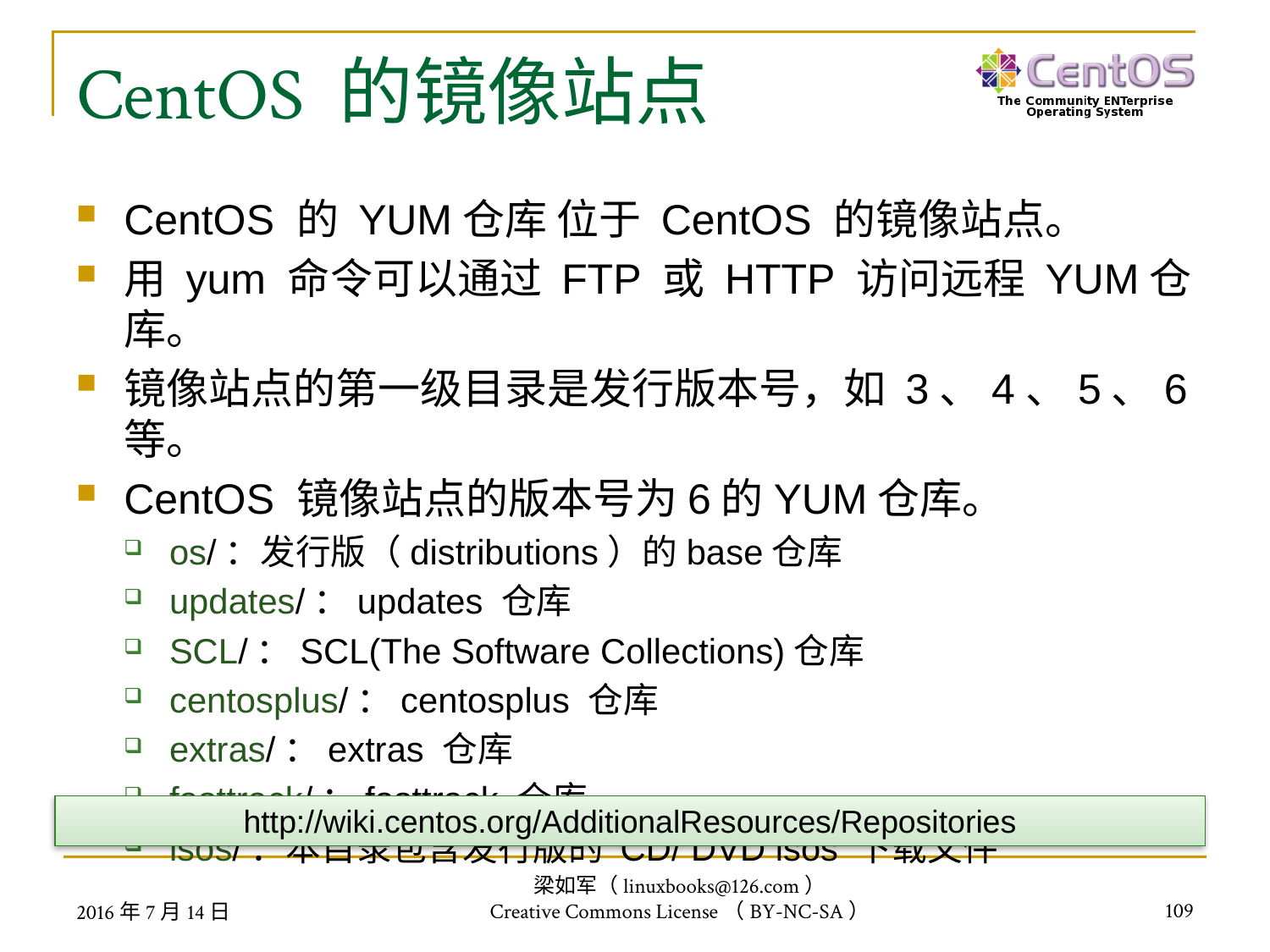

# CentOS 的镜像站点
CentOS 的 YUM仓库 位于 CentOS 的镜像站点。
用 yum 命令可以通过 FTP 或 HTTP 访问远程 YUM仓库。
镜像站点的第一级目录是发行版本号，如 3、4、5、6 等。
CentOS 镜像站点的版本号为6的YUM仓库。
os/：发行版（distributions）的base仓库
updates/：updates 仓库
SCL/：SCL(The Software Collections)仓库
centosplus/：centosplus 仓库
extras/：extras 仓库
fasttrack/：fasttrack 仓库
isos/：本目录包含发行版的 CD/ DVD isos 下载文件

http://wiki.centos.org/AdditionalResources/Repositories
梁如军（linuxbooks@126.com）
Creative Commons License（BY-NC-SA）
2016年7月14日
109